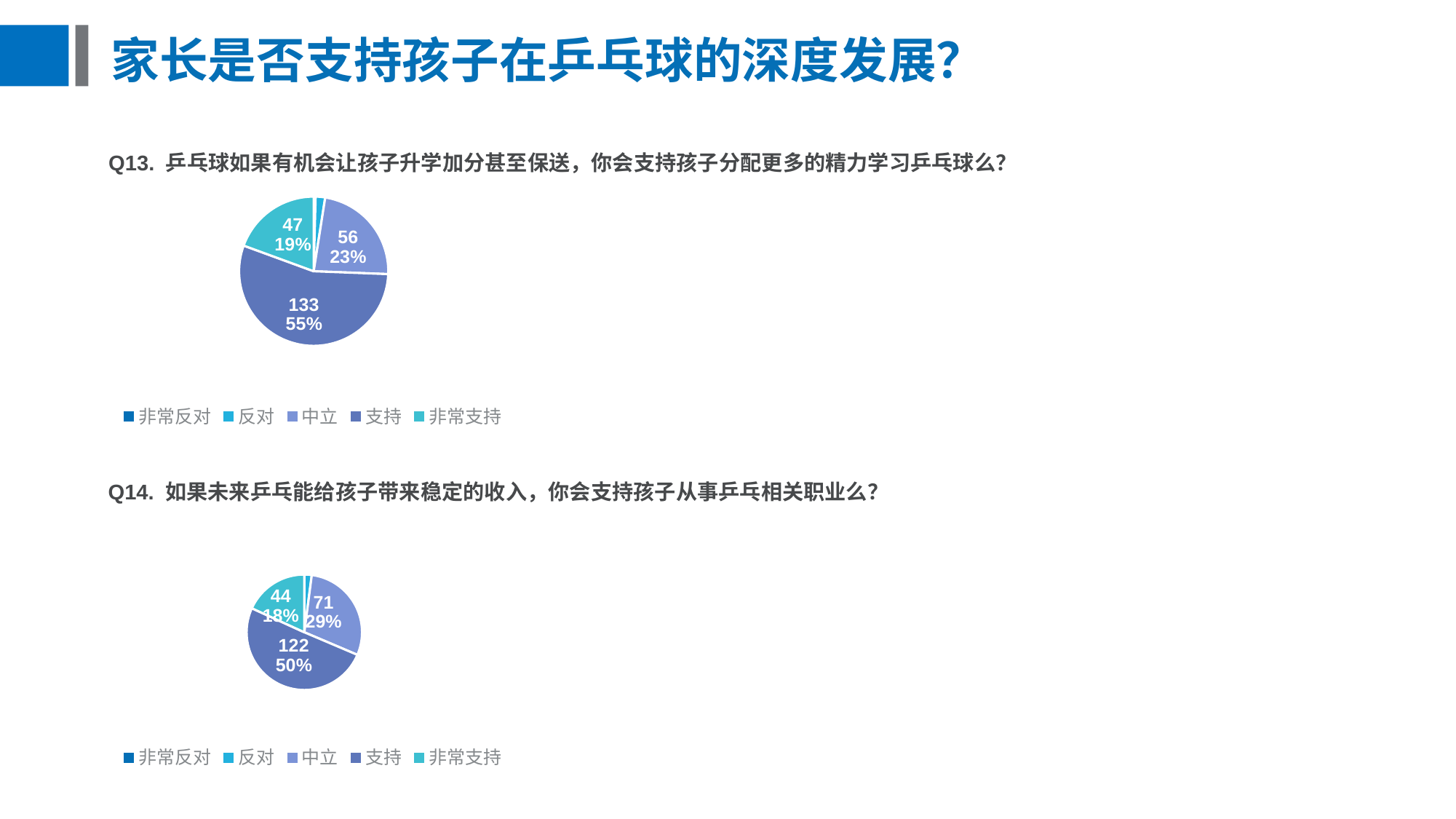

# 家长是否支持孩子在乒乓球的深度发展？
Q13. 乒乓球如果有机会让孩子升学加分甚至保送，你会支持孩子分配更多的精力学习乒乓球么？

### Chart

| Category | 选项分布 |
|---|---|
| 非常反对 | 1.0 |
| 反对 | 5.0 |
| 中立 | 56.0 |
| 支持 | 133.0 |
| 非常支持 | 47.0 |
Q14. 如果未来乒乓能给孩子带来稳定的收入，你会支持孩子从事乒乓相关职业么？

### Chart

| Category | 选项分布 |
|---|---|
| 非常反对 | 0.0 |
| 反对 | 5.0 |
| 中立 | 71.0 |
| 支持 | 122.0 |
| 非常支持 | 44.0 |